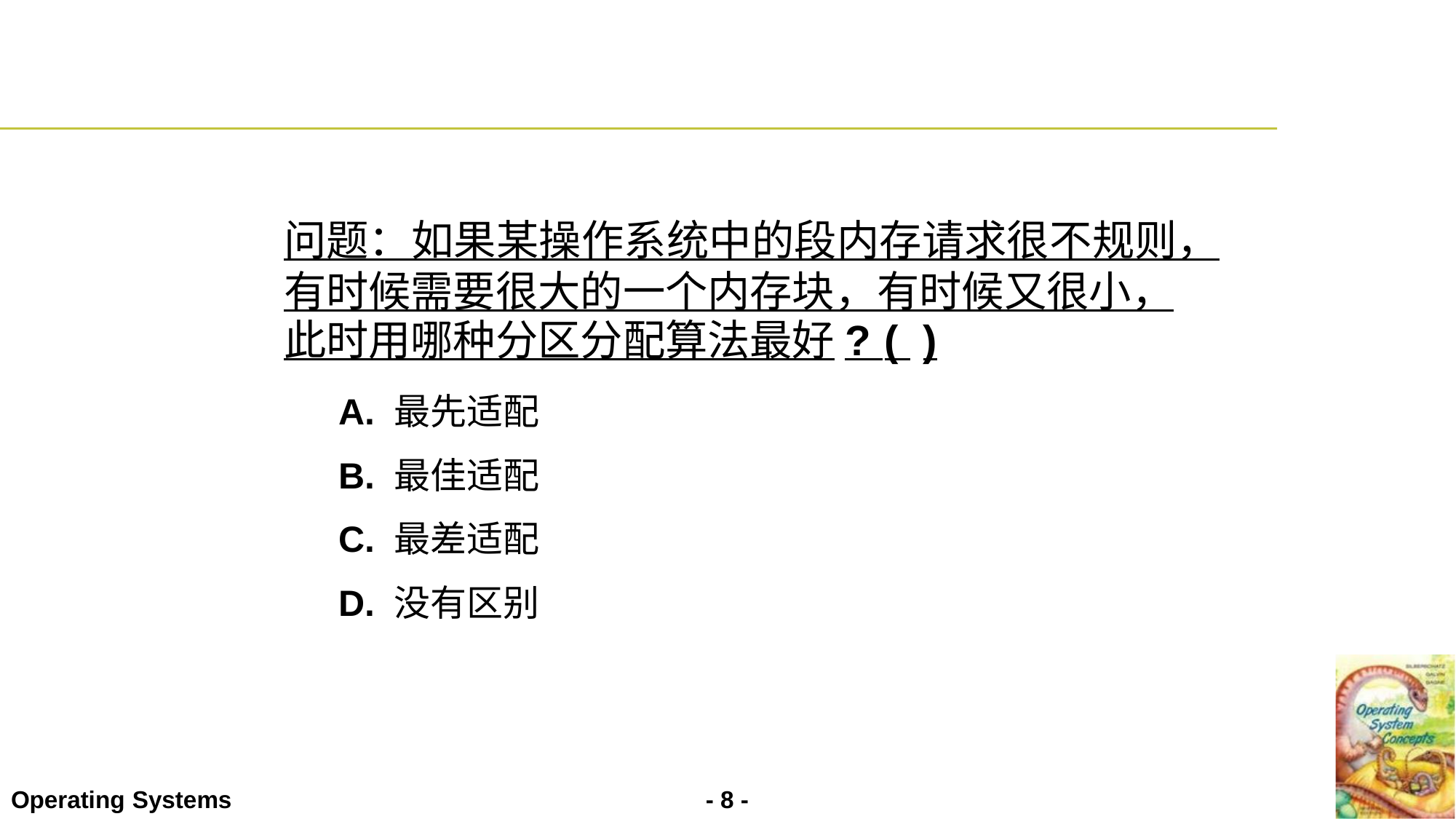

问题：如果某操作系统中的段内存请求很不规则，
有时候需要很大的一个内存块，有时候又很小，
此时用哪种分区分配算法最好? ( )
A. 最先适配
B. 最佳适配
C. 最差适配
D. 没有区别

- 8 -
Operating Systems